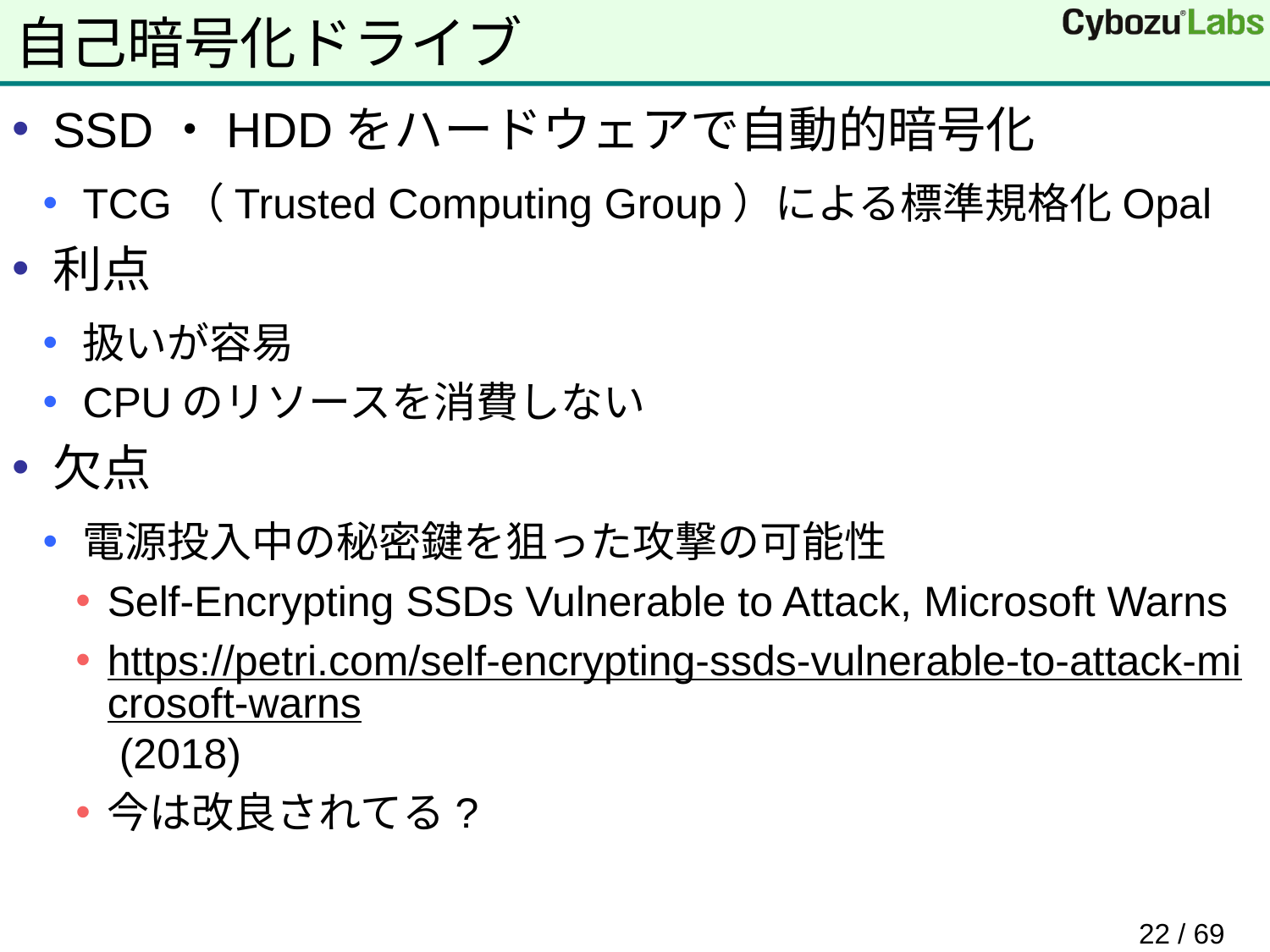

# 自己暗号化ドライブ
SSD・HDDをハードウェアで自動的暗号化
TCG（Trusted Computing Group）による標準規格化Opal
利点
扱いが容易
CPUのリソースを消費しない
欠点
電源投入中の秘密鍵を狙った攻撃の可能性
Self-Encrypting SSDs Vulnerable to Attack, Microsoft Warns
https://petri.com/self-encrypting-ssds-vulnerable-to-attack-microsoft-warns (2018)
今は改良されてる?
    22 / 69